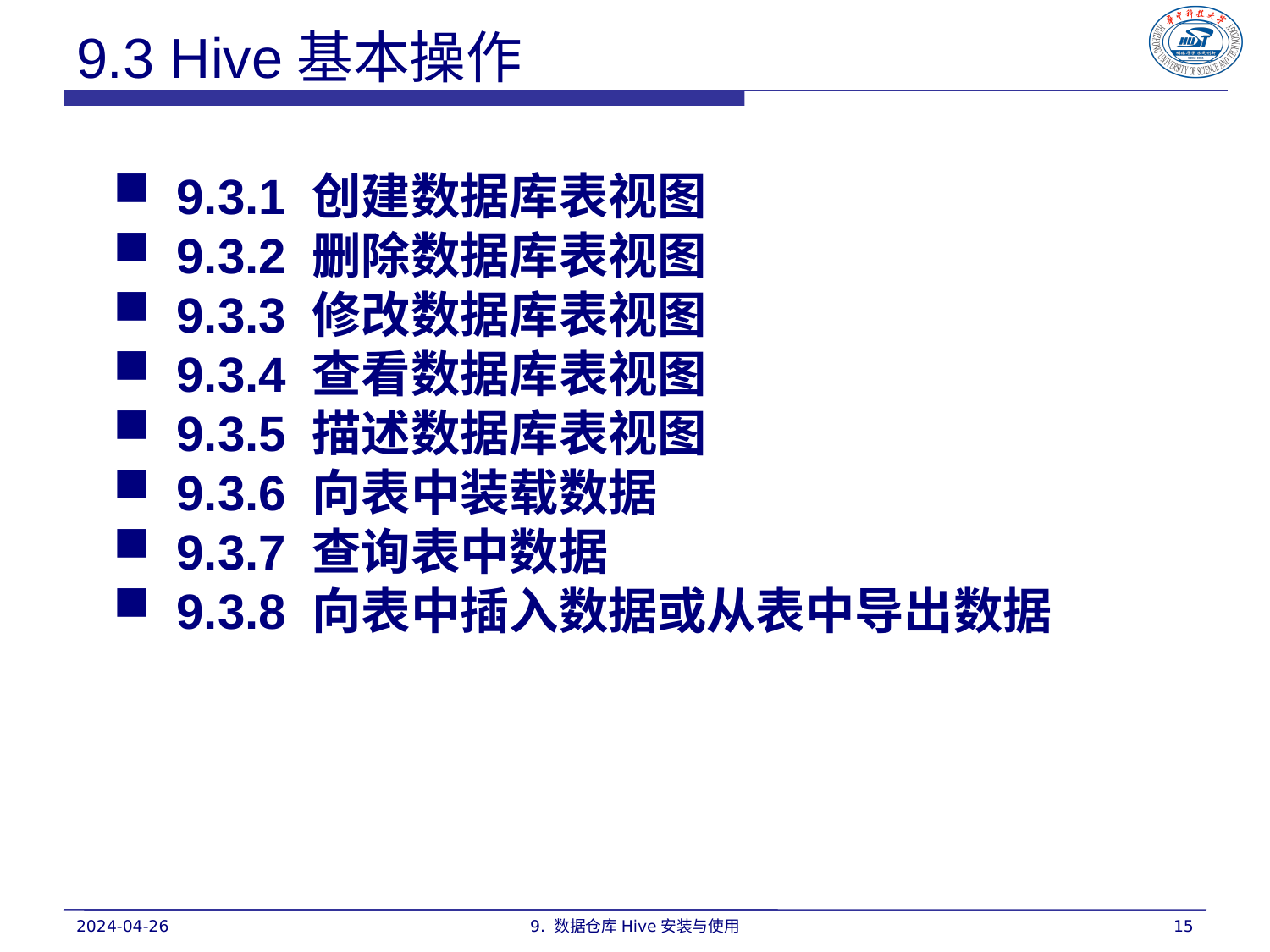

9.3 Hive基本操作
9.3.1 创建数据库表视图
9.3.2 删除数据库表视图
9.3.3 修改数据库表视图
9.3.4 查看数据库表视图
9.3.5 描述数据库表视图
9.3.6 向表中装载数据
9.3.7 查询表中数据
9.3.8 向表中插入数据或从表中导出数据
2024-04-26
9. 数据仓库Hive安装与使用
15